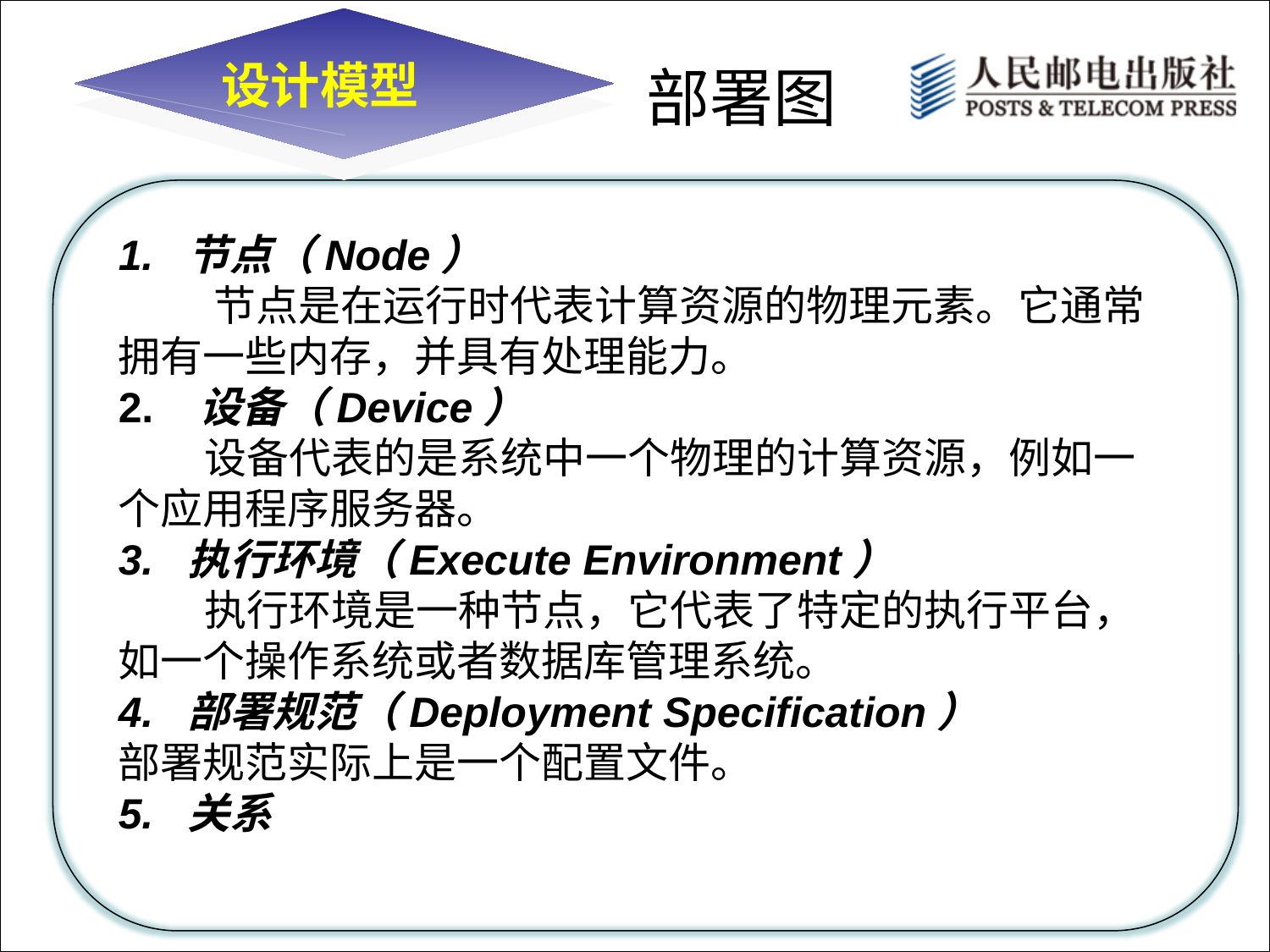

设计模型

部署图

1.  节点（Node）
         节点是在运行时代表计算资源的物理元素。它通常拥有一些内存，并具有处理能力。
2.   设备（Device）
        设备代表的是系统中一个物理的计算资源，例如一个应用程序服务器。
3.  执行环境（Execute Environment）
        执行环境是一种节点，它代表了特定的执行平台，如一个操作系统或者数据库管理系统。
4.  部署规范（Deployment Specification）
部署规范实际上是一个配置文件。
5.  关系